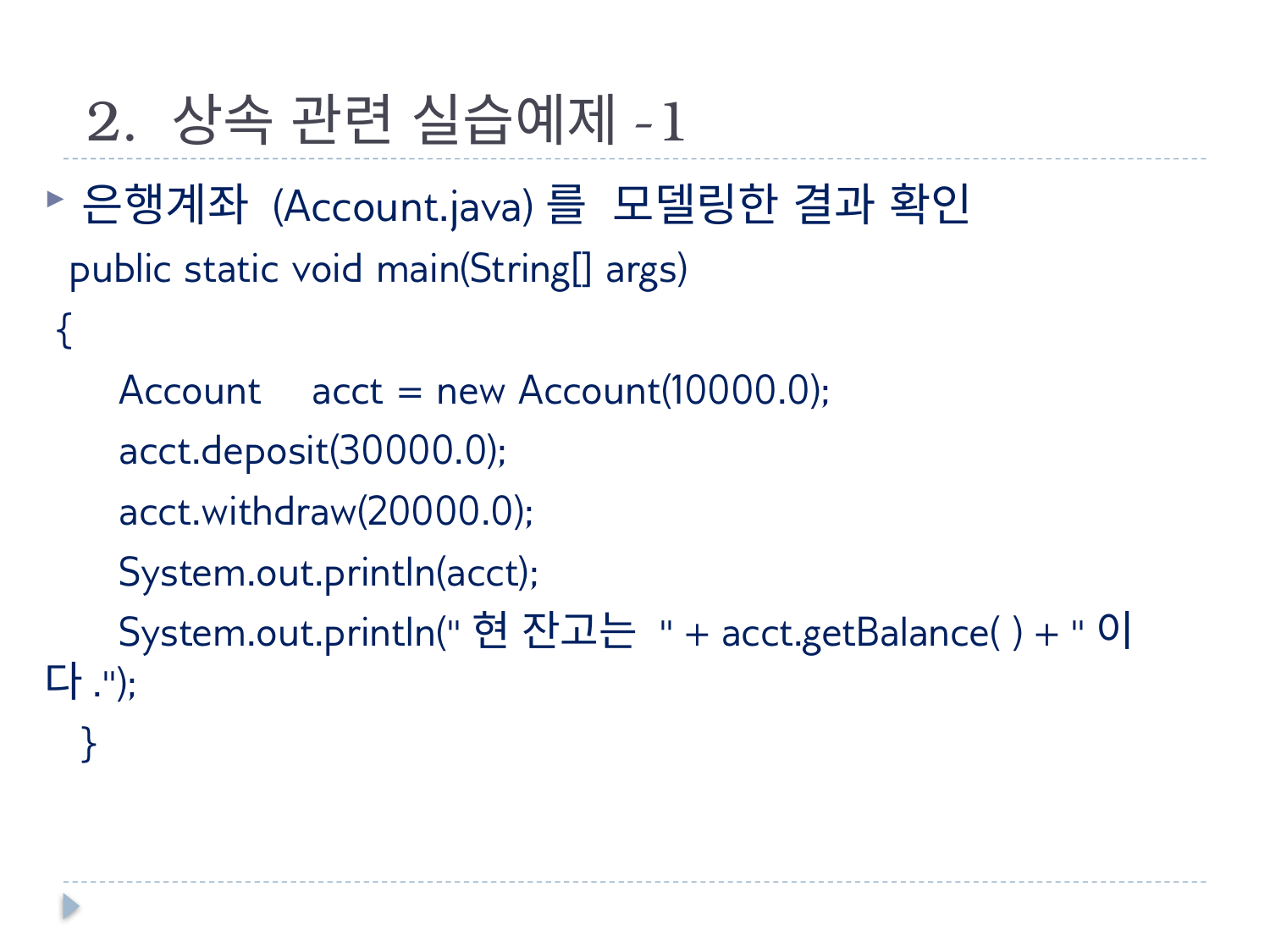

# 2. 상속 관련 실습예제-1
은행계좌 (Account.java)를  모델링한 결과 확인
  public static void main(String[] args)
 {
      Account    acct = new Account(10000.0);
      acct.deposit(30000.0);
      acct.withdraw(20000.0);
      System.out.println(acct);
      System.out.println("현 잔고는 " + acct.getBalance( ) + "이다.");
   }